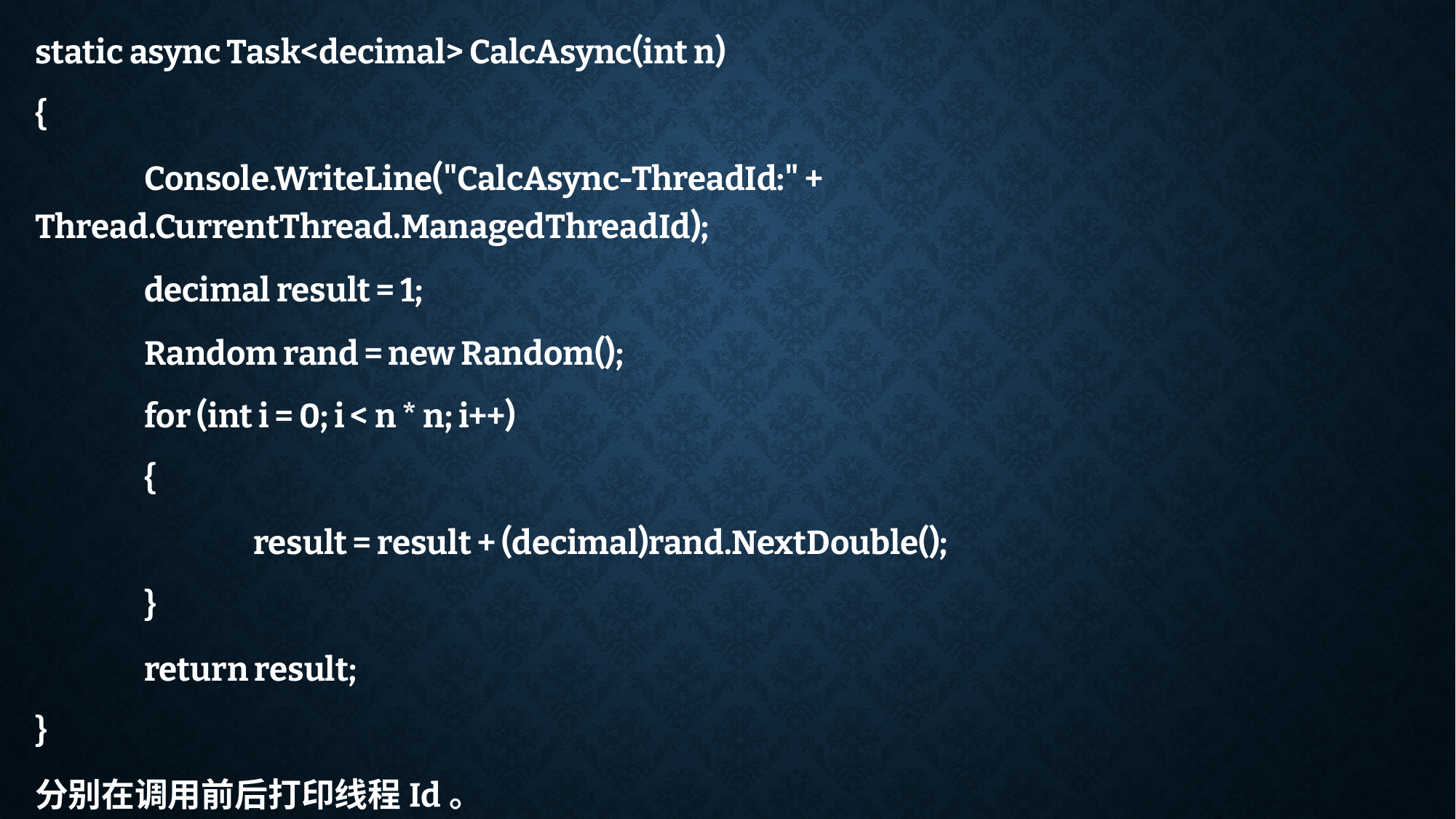

static async Task<decimal> CalcAsync(int n)
{
	Console.WriteLine("CalcAsync-ThreadId:" + 		Thread.CurrentThread.ManagedThreadId);
	decimal result = 1;
	Random rand = new Random();
	for (int i = 0; i < n * n; i++)
	{
		result = result + (decimal)rand.NextDouble();
	}
	return result;
}
分别在调用前后打印线程Id。